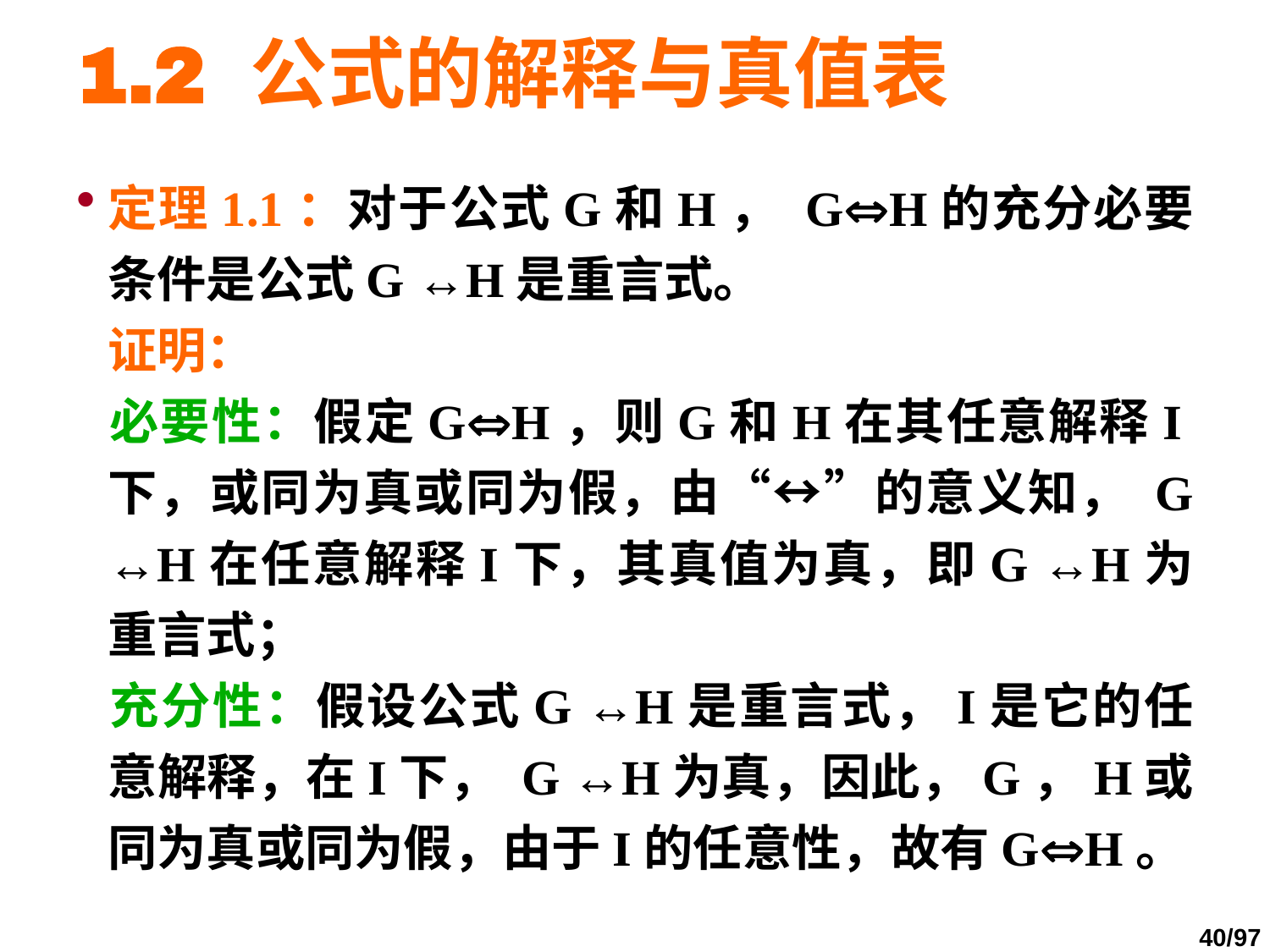

# 1.2 公式的解释与真值表
定理1.1：对于公式G和H， G⇔H的充分必要条件是公式G ↔H是重言式。
	证明：
	必要性：假定G⇔H，则G和H在其任意解释I下，或同为真或同为假，由“↔”的意义知， G ↔H在任意解释I下，其真值为真，即G ↔H为重言式；
	充分性：假设公式G ↔H是重言式，I是它的任意解释，在I下， G ↔H为真，因此，G，H或同为真或同为假，由于I的任意性，故有G⇔H。